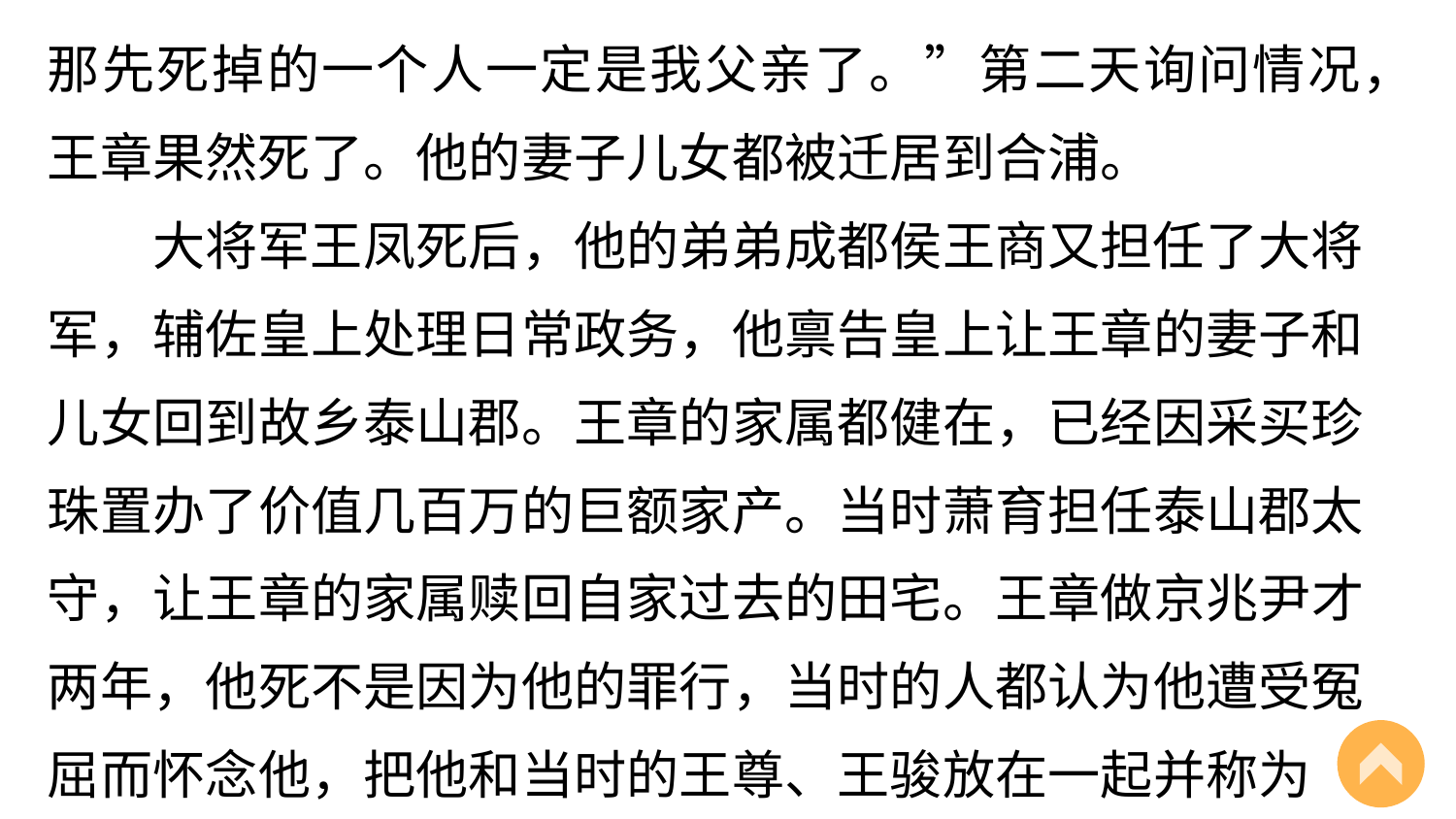

那先死掉的一个人一定是我父亲了。”第二天询问情况，王章果然死了。他的妻子儿女都被迁居到合浦。
大将军王凤死后，他的弟弟成都侯王商又担任了大将军，辅佐皇上处理日常政务，他禀告皇上让王章的妻子和儿女回到故乡泰山郡。王章的家属都健在，已经因采买珍珠置办了价值几百万的巨额家产。当时萧育担任泰山郡太守，让王章的家属赎回自家过去的田宅。王章做京兆尹才两年，他死不是因为他的罪行，当时的人都认为他遭受冤屈而怀念他，把他和当时的王尊、王骏放在一起并称为“三王”。